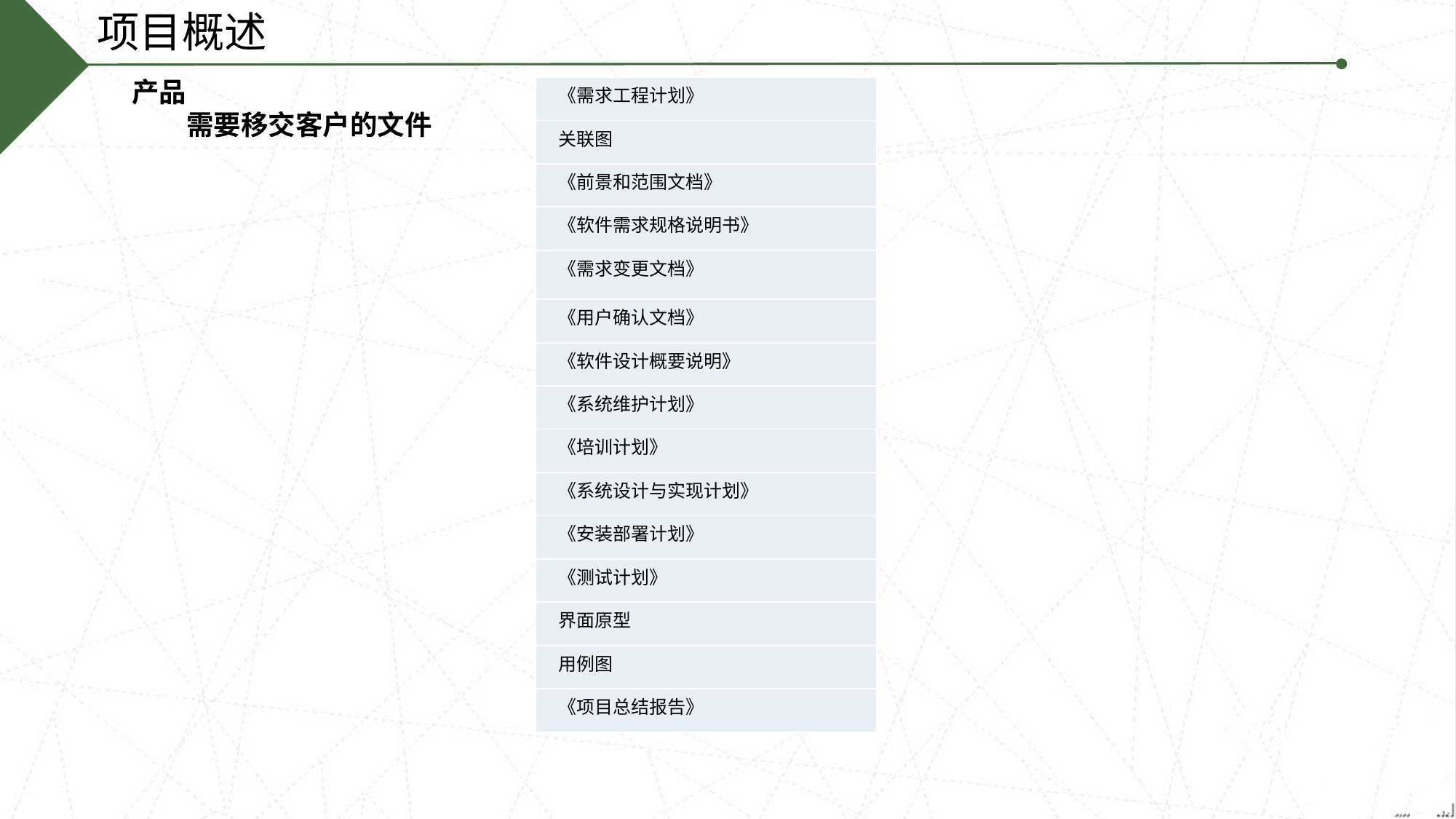

项目概述

产品
需要移交客户的文件
| 《需求工程计划》 |
| --- |
| 关联图 |
| 《前景和范围文档》 |
| 《软件需求规格说明书》 |
| 《需求变更文档》 |
| 《用户确认文档》 |
| 《软件设计概要说明》 |
| 《系统维护计划》 |
| 《培训计划》 |
| 《系统设计与实现计划》 |
| 《安装部署计划》 |
| 《测试计划》 |
| 界面原型 |
| 用例图 |
| 《项目总结报告》 |